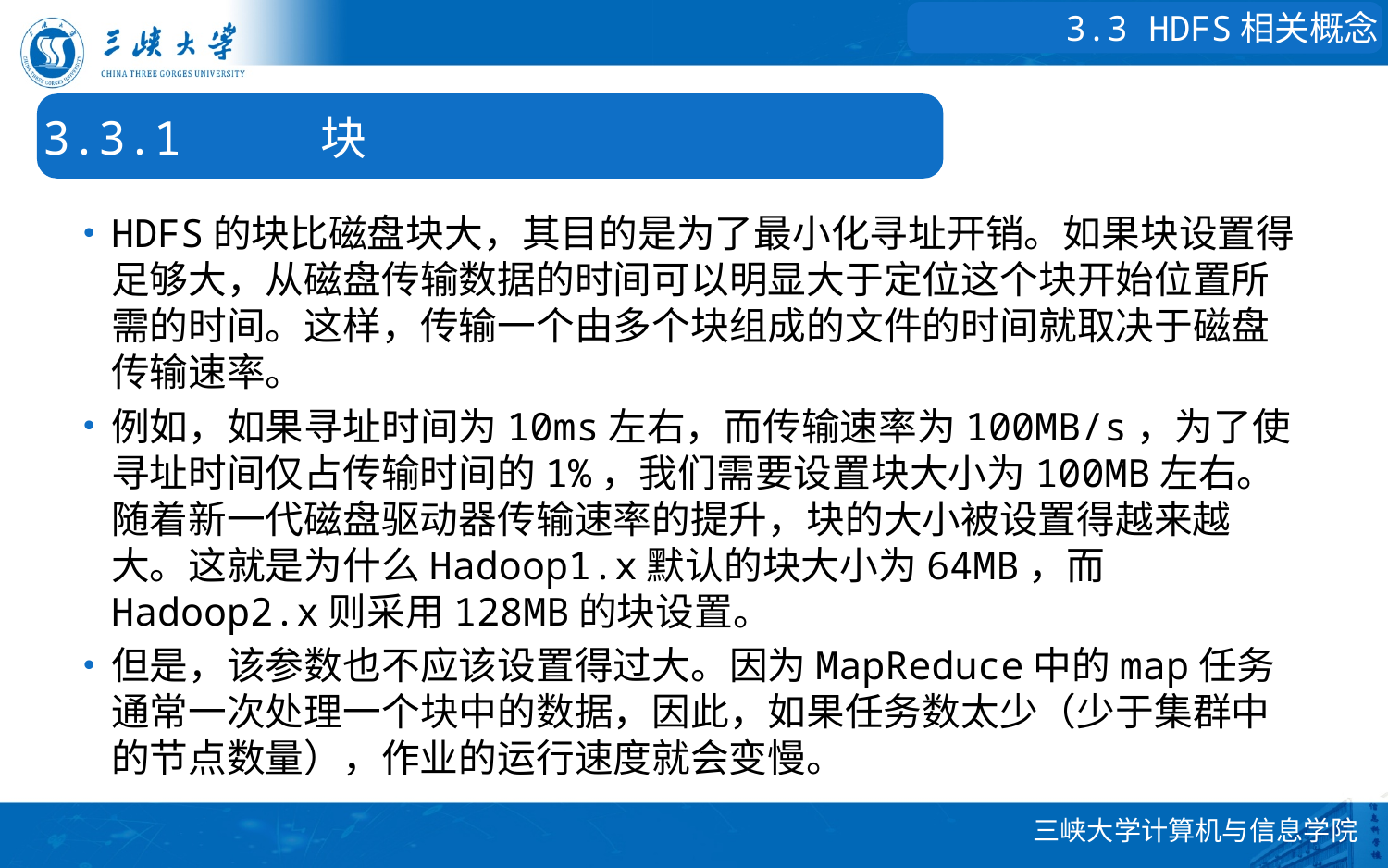

3.3 HDFS相关概念
3.3.1	块
HDFS的块比磁盘块大，其目的是为了最小化寻址开销。如果块设置得足够大，从磁盘传输数据的时间可以明显大于定位这个块开始位置所需的时间。这样，传输一个由多个块组成的文件的时间就取决于磁盘传输速率。
例如，如果寻址时间为10ms左右，而传输速率为100MB/s，为了使寻址时间仅占传输时间的1%，我们需要设置块大小为100MB左右。随着新一代磁盘驱动器传输速率的提升，块的大小被设置得越来越大。这就是为什么Hadoop1.x默认的块大小为64MB，而Hadoop2.x则采用128MB的块设置。
但是，该参数也不应该设置得过大。因为MapReduce中的map任务通常一次处理一个块中的数据，因此，如果任务数太少（少于集群中的节点数量），作业的运行速度就会变慢。